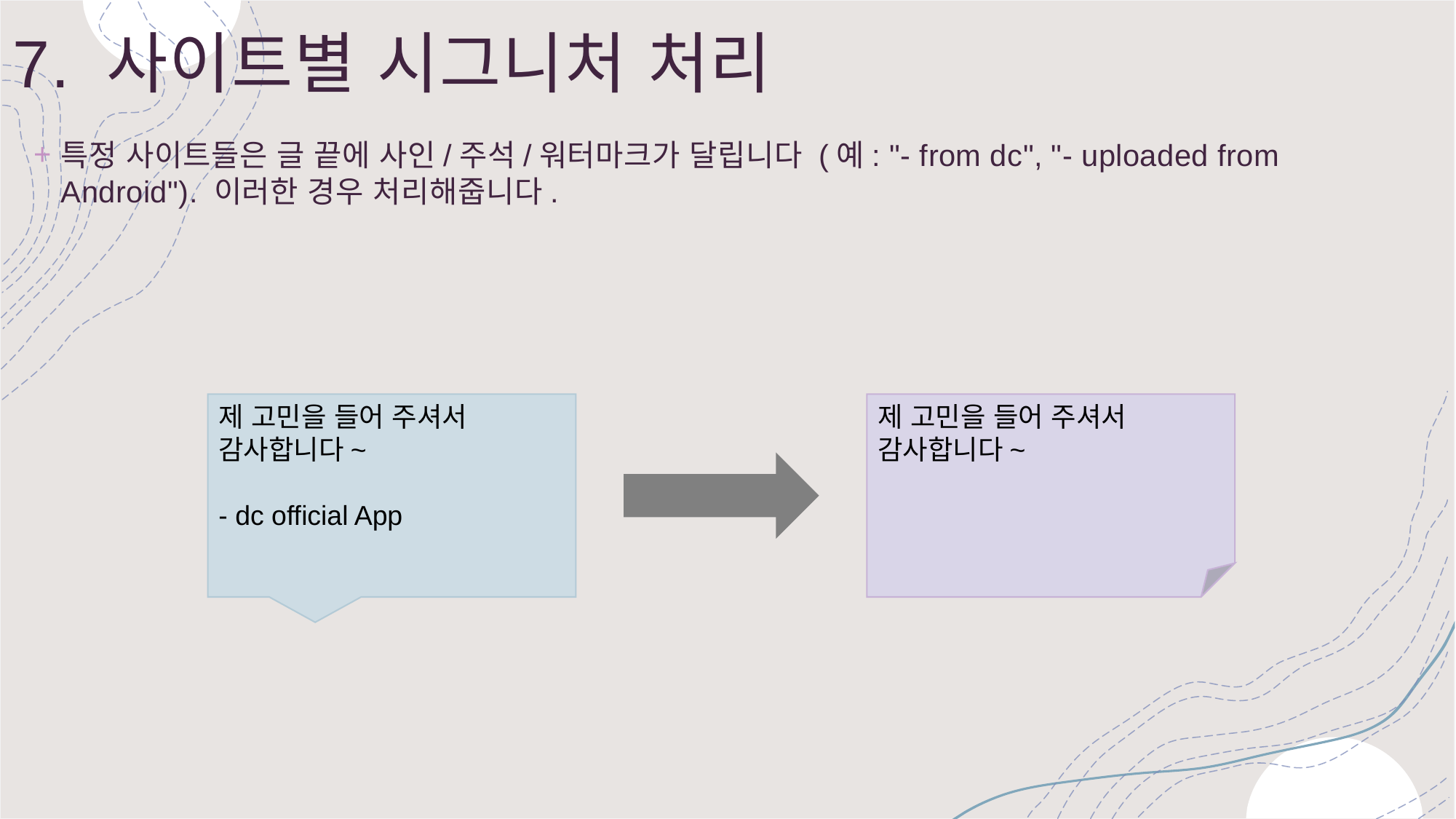

# 7. 사이트별 시그니처 처리
특정 사이트들은 글 끝에 사인/주석/워터마크가 달립니다 (예: "- from dc", "- uploaded from Android"). 이러한 경우 처리해줍니다.
제 고민을 들어 주셔서 감사합니다~
제 고민을 들어 주셔서 감사합니다~

- dc official App